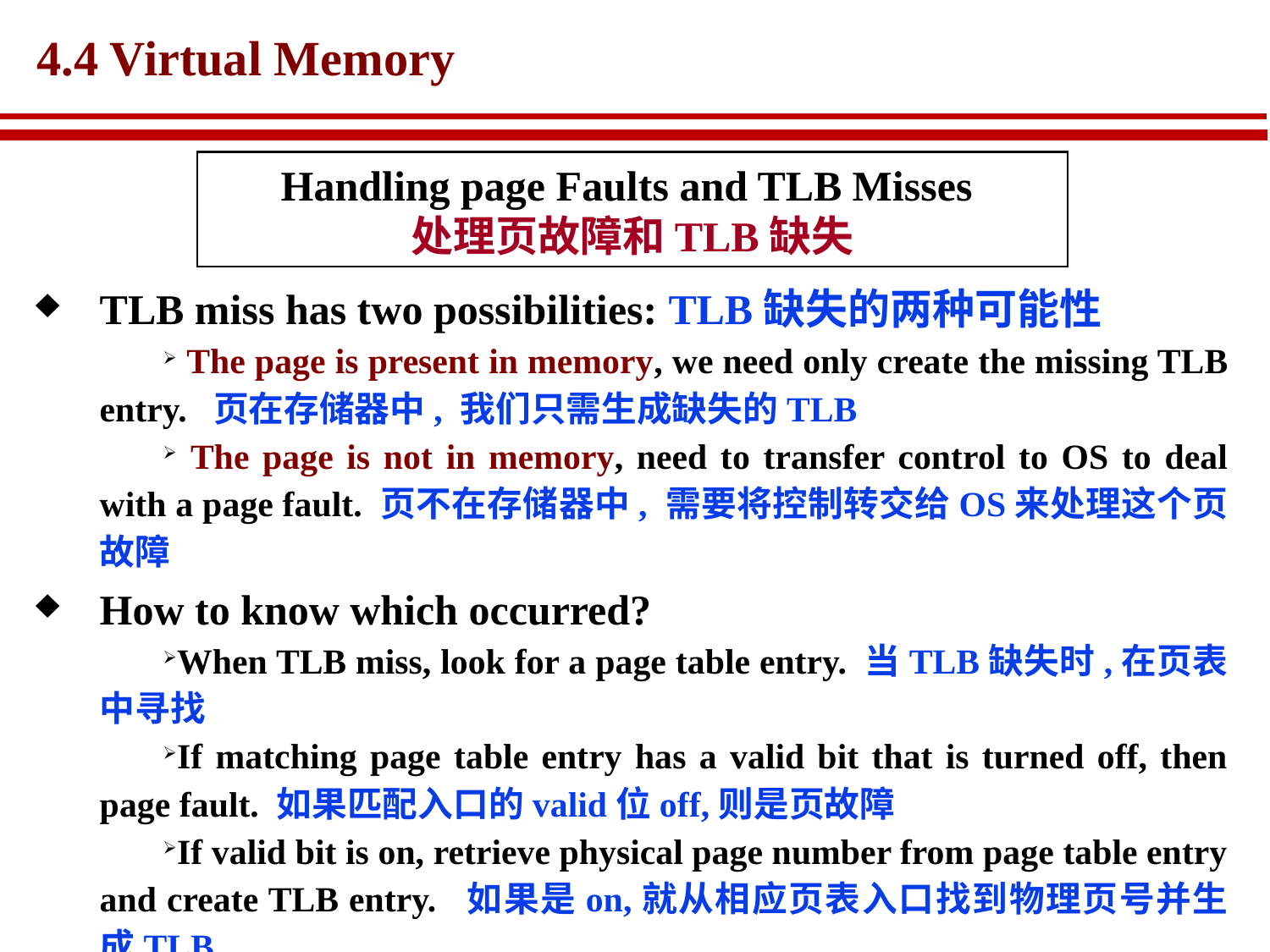

# 4.4 Virtual Memory
Handling page Faults and TLB Misses
处理页故障和TLB缺失
TLB miss has two possibilities: TLB缺失的两种可能性
 The page is present in memory, we need only create the missing TLB entry.  页在存储器中, 我们只需生成缺失的TLB
 The page is not in memory, need to transfer control to OS to deal with a page fault. 页不在存储器中, 需要将控制转交给OS来处理这个页故障
How to know which occurred?
When TLB miss, look for a page table entry. 当TLB缺失时,在页表中寻找
If matching page table entry has a valid bit that is turned off, then page fault. 如果匹配入口的valid位off,则是页故障
If valid bit is on, retrieve physical page number from page table entry and create TLB entry.  如果是on,就从相应页表入口找到物理页号并生成TLB